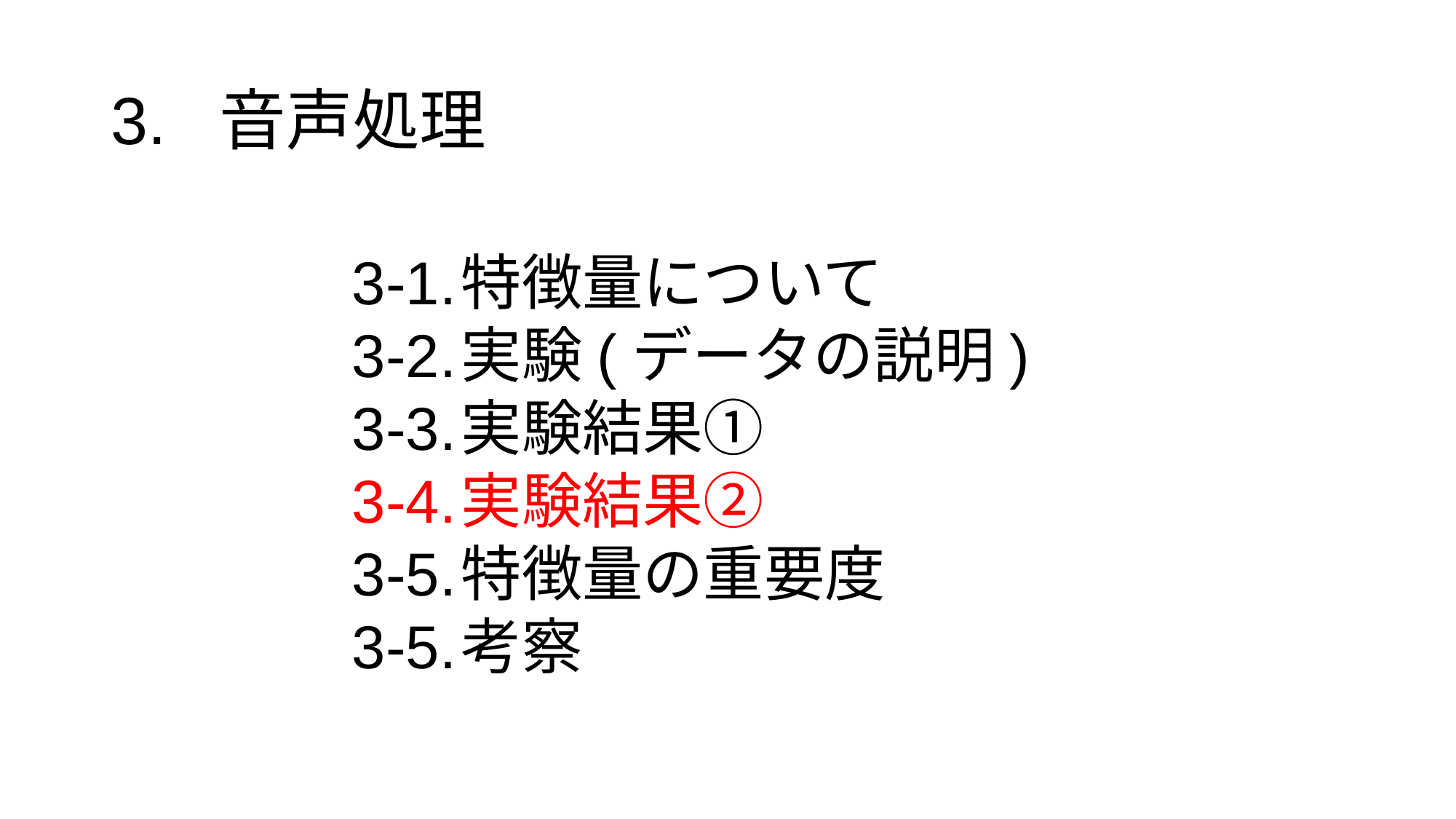

# 3.  音声処理
3-1.	特徴量について
3-2.	実験(データの説明)
3-3.	実験結果①
3-4.	実験結果②
3-5.	特徴量の重要度
3-5.	考察